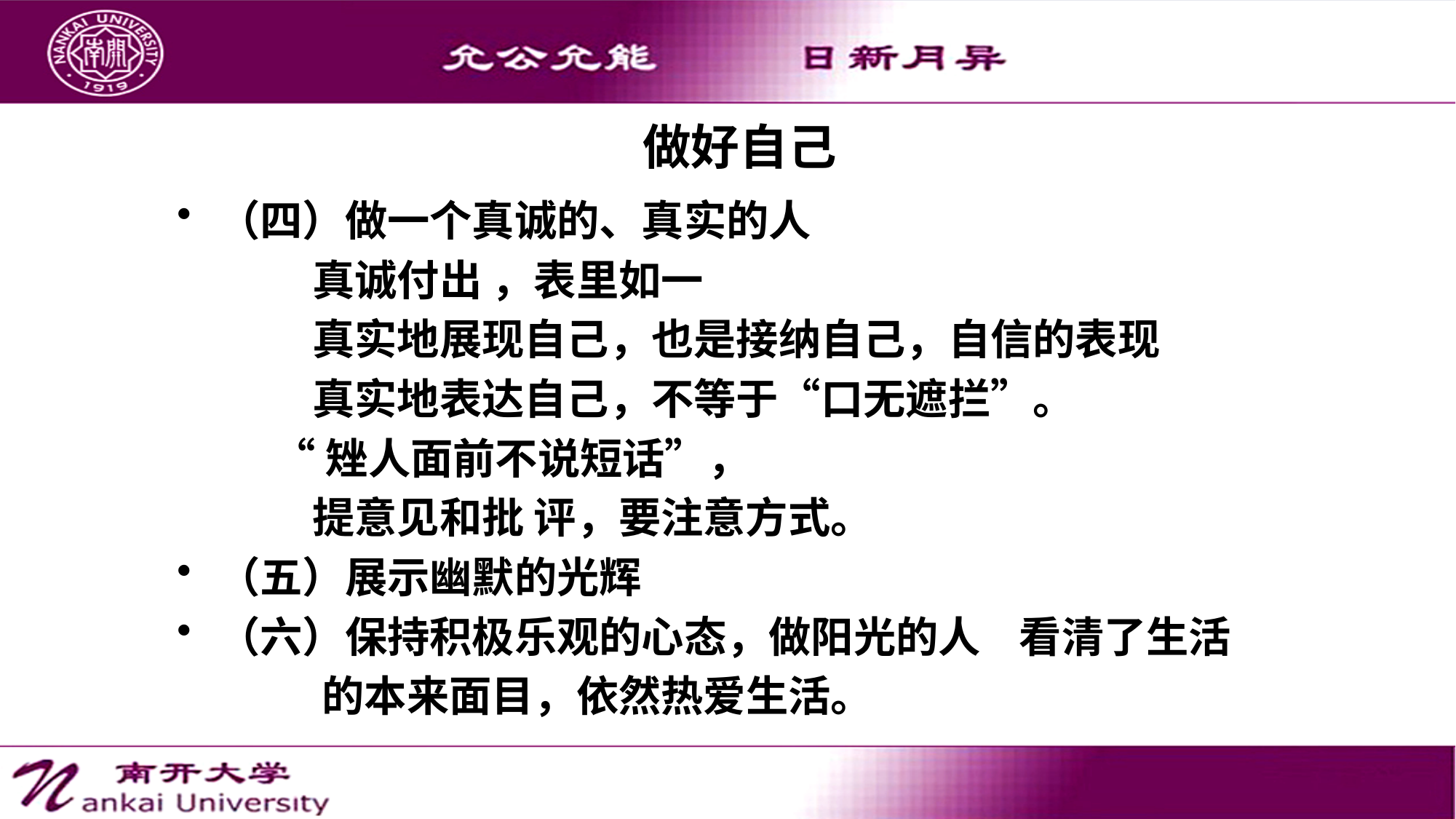

# 做好自己

（四）做一个真诚的、真实的人
             真诚付出 ，表里如一
             真实地展现自己，也是接纳自己，自信的表现
             真实地表达自己，不等于“口无遮拦”。
          “矬人面前不说短话”，
             提意见和批 评，要注意方式。
（五）展示幽默的光辉
（六）保持积极乐观的心态，做阳光的人    看清了生活
              的本来面目，依然热爱生活。